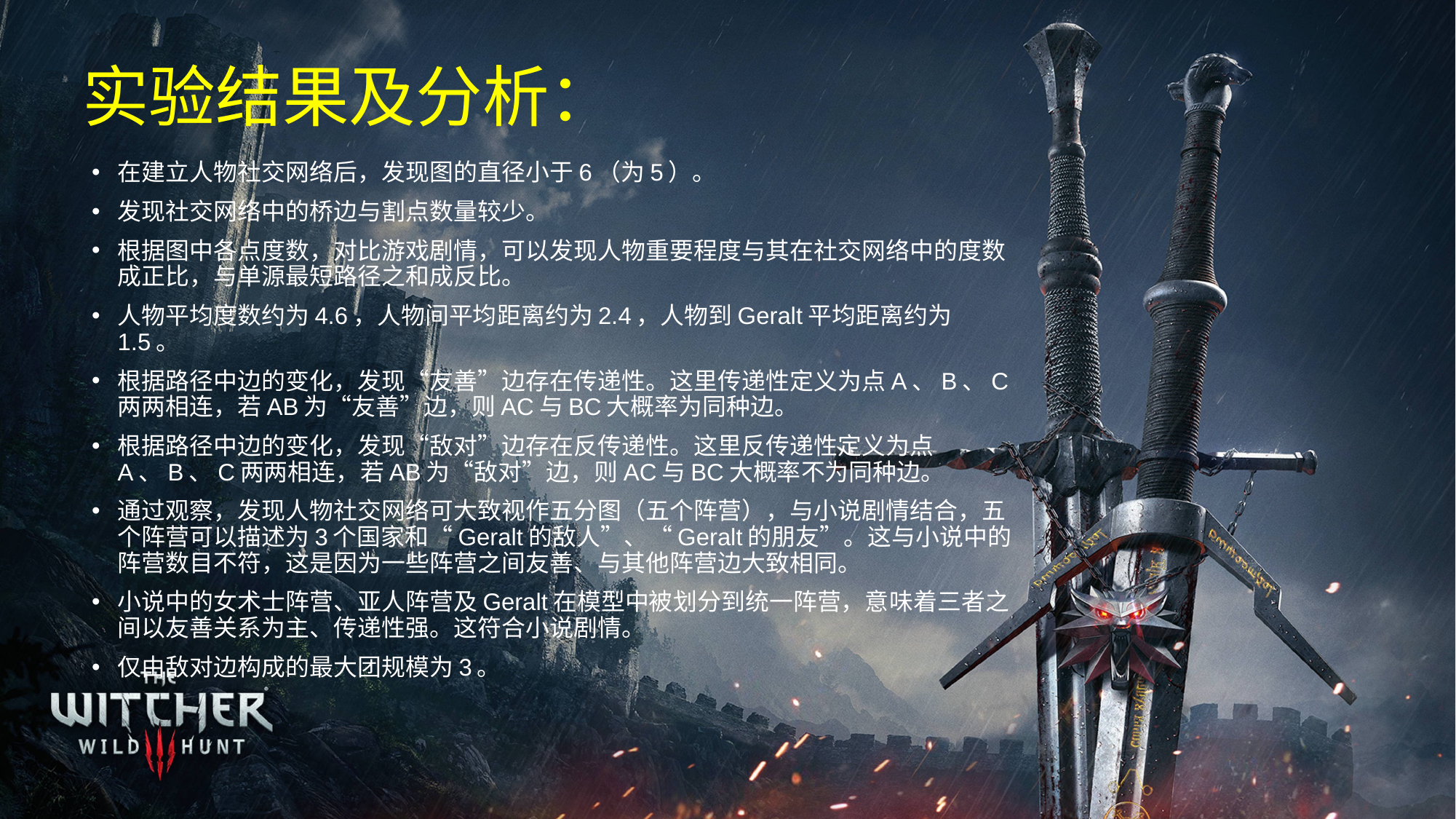

# 实验结果及分析：
在建立人物社交网络后，发现图的直径小于6（为5）。
发现社交网络中的桥边与割点数量较少。
根据图中各点度数，对比游戏剧情，可以发现人物重要程度与其在社交网络中的度数成正比，与单源最短路径之和成反比。
人物平均度数约为4.6，人物间平均距离约为2.4，人物到Geralt平均距离约为1.5。
根据路径中边的变化，发现“友善”边存在传递性。这里传递性定义为点A、B、C两两相连，若AB为“友善”边，则AC与BC大概率为同种边。
根据路径中边的变化，发现“敌对”边存在反传递性。这里反传递性定义为点A、B、C两两相连，若AB为“敌对”边，则AC与BC大概率不为同种边。
通过观察，发现人物社交网络可大致视作五分图（五个阵营），与小说剧情结合，五个阵营可以描述为3个国家和“Geralt的敌人”、“Geralt的朋友”。这与小说中的阵营数目不符，这是因为一些阵营之间友善、与其他阵营边大致相同。
小说中的女术士阵营、亚人阵营及Geralt在模型中被划分到统一阵营，意味着三者之间以友善关系为主、传递性强。这符合小说剧情。
仅由敌对边构成的最大团规模为3。